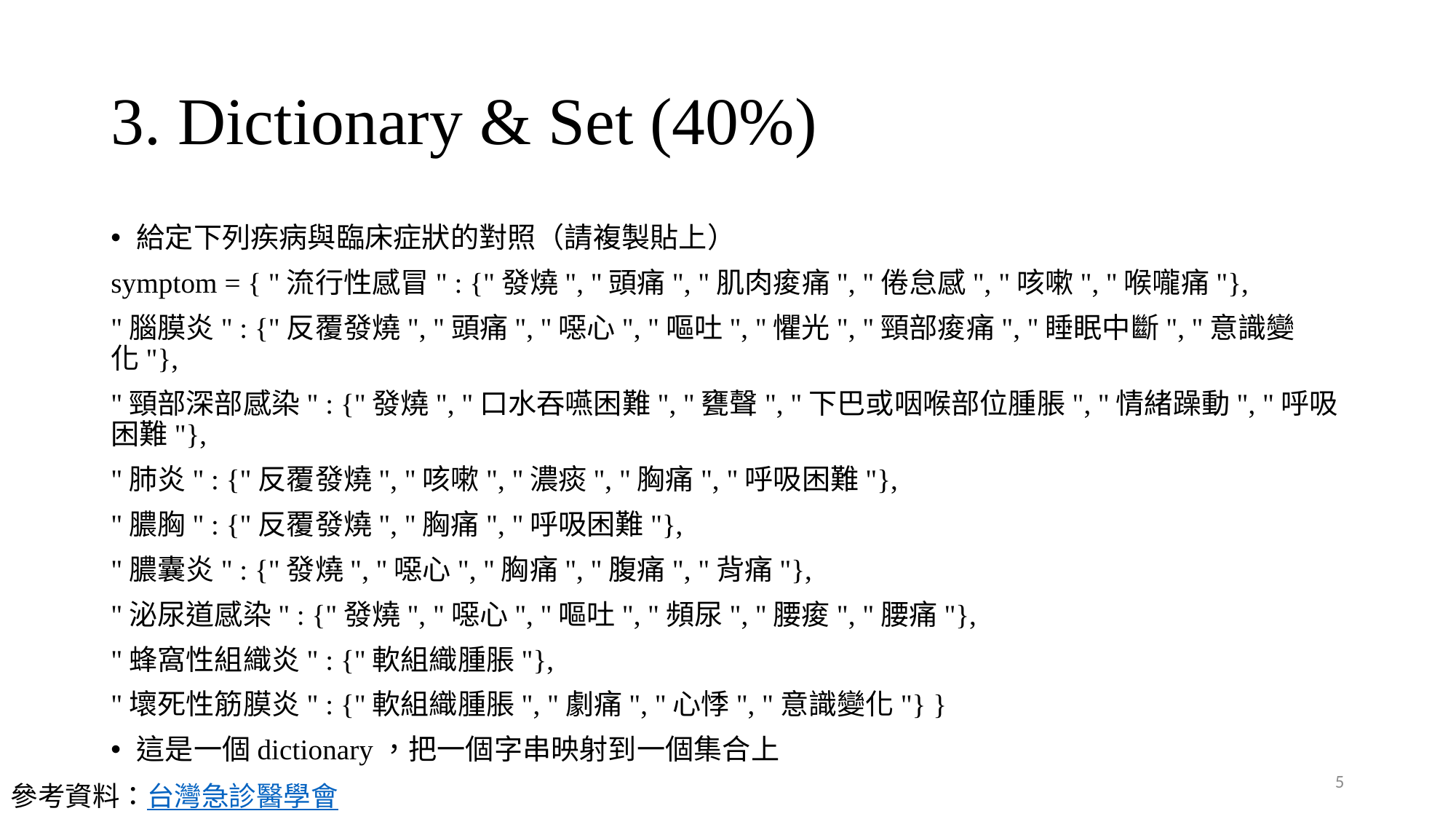

# 3. Dictionary & Set (40%)
給定下列疾病與臨床症狀的對照（請複製貼上）
symptom = { "流行性感冒" : {"發燒", "頭痛", "肌肉痠痛", "倦怠感", "咳嗽", "喉嚨痛"},
"腦膜炎" : {"反覆發燒", "頭痛", "噁心", "嘔吐", "懼光", "頸部痠痛", "睡眠中斷", "意識變化"},
"頸部深部感染" : {"發燒", "口水吞嚥困難", "甕聲", "下巴或咽喉部位腫脹", "情緒躁動", "呼吸困難"},
"肺炎" : {"反覆發燒", "咳嗽", "濃痰", "胸痛", "呼吸困難"},
"膿胸" : {"反覆發燒", "胸痛", "呼吸困難"},
"膿囊炎" : {"發燒", "噁心", "胸痛", "腹痛", "背痛"},
"泌尿道感染" : {"發燒", "噁心", "嘔吐", "頻尿", "腰痠", "腰痛"},
"蜂窩性組織炎" : {"軟組織腫脹"},
"壞死性筋膜炎" : {"軟組織腫脹", "劇痛", "心悸", "意識變化"} }
這是一個dictionary，把一個字串映射到一個集合上
5
參考資料：台灣急診醫學會